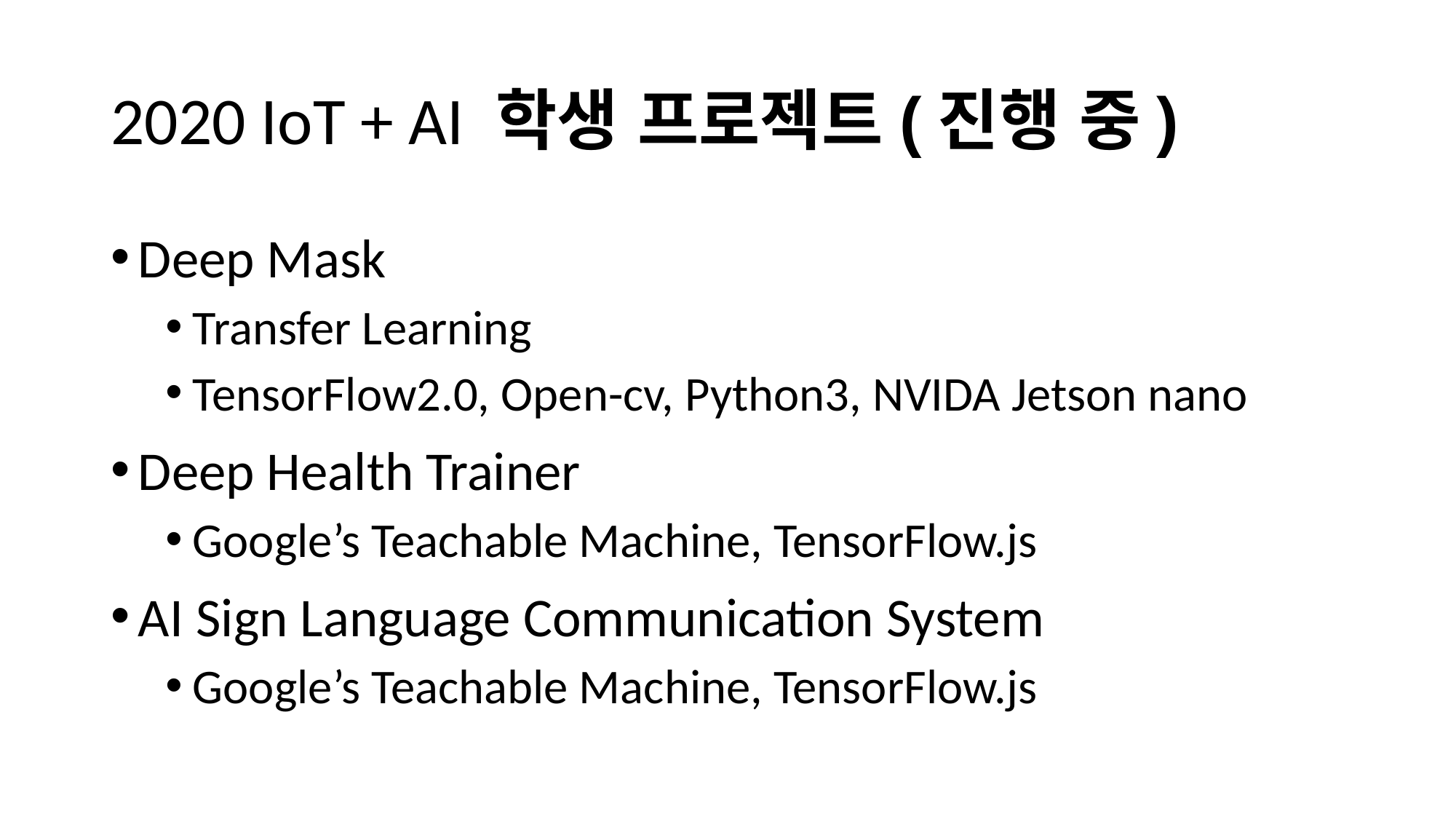

# 2020 IoT + AI 학생 프로젝트(진행 중)
Deep Mask
Transfer Learning
TensorFlow2.0, Open-cv, Python3, NVIDA Jetson nano
Deep Health Trainer
Google’s Teachable Machine, TensorFlow.js
AI Sign Language Communication System
Google’s Teachable Machine, TensorFlow.js